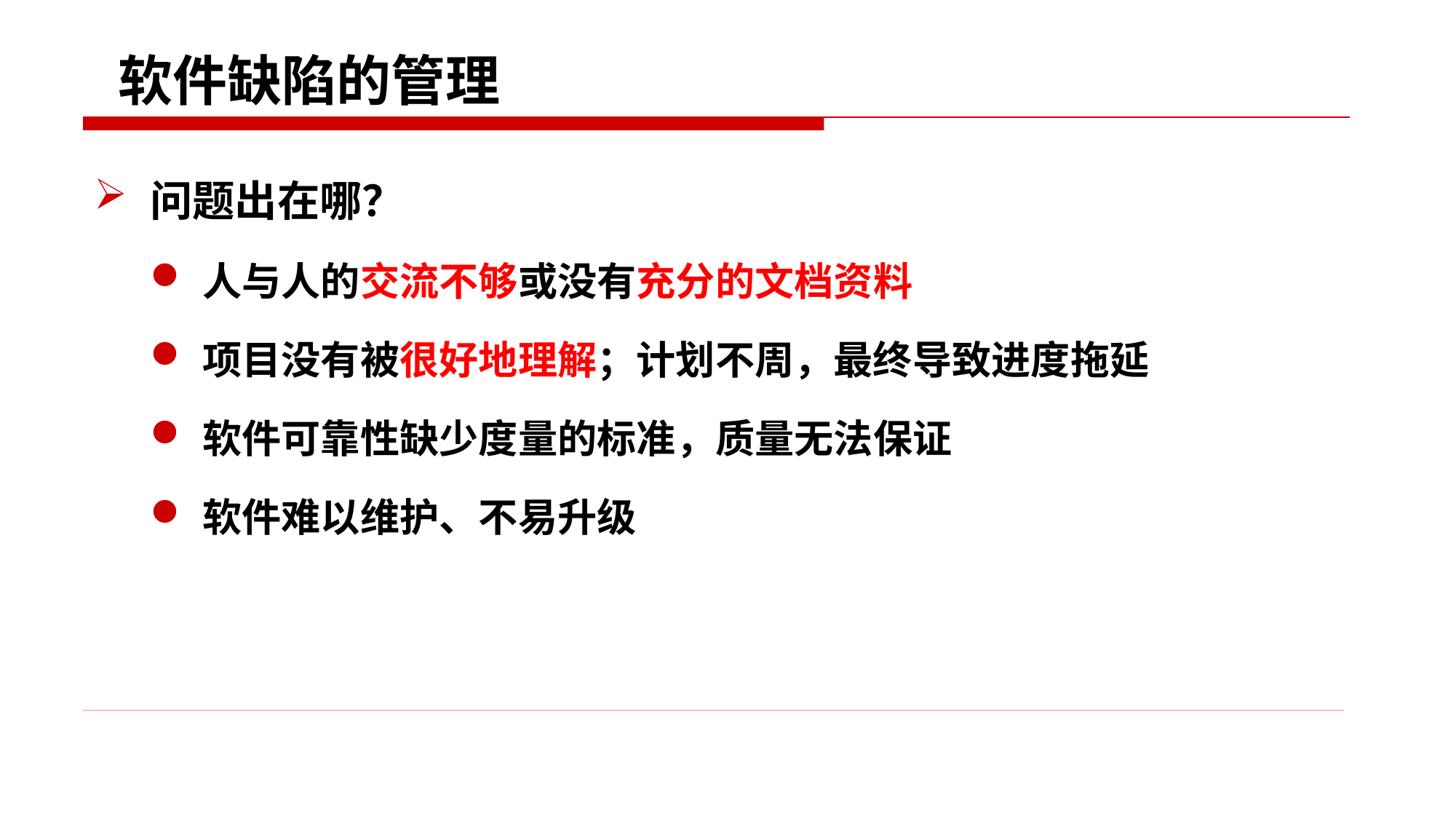

# 软件缺陷的管理
问题出在哪？
人与人的交流不够或没有充分的文档资料
项目没有被很好地理解；计划不周，最终导致进度拖延
软件可靠性缺少度量的标准，质量无法保证
软件难以维护、不易升级